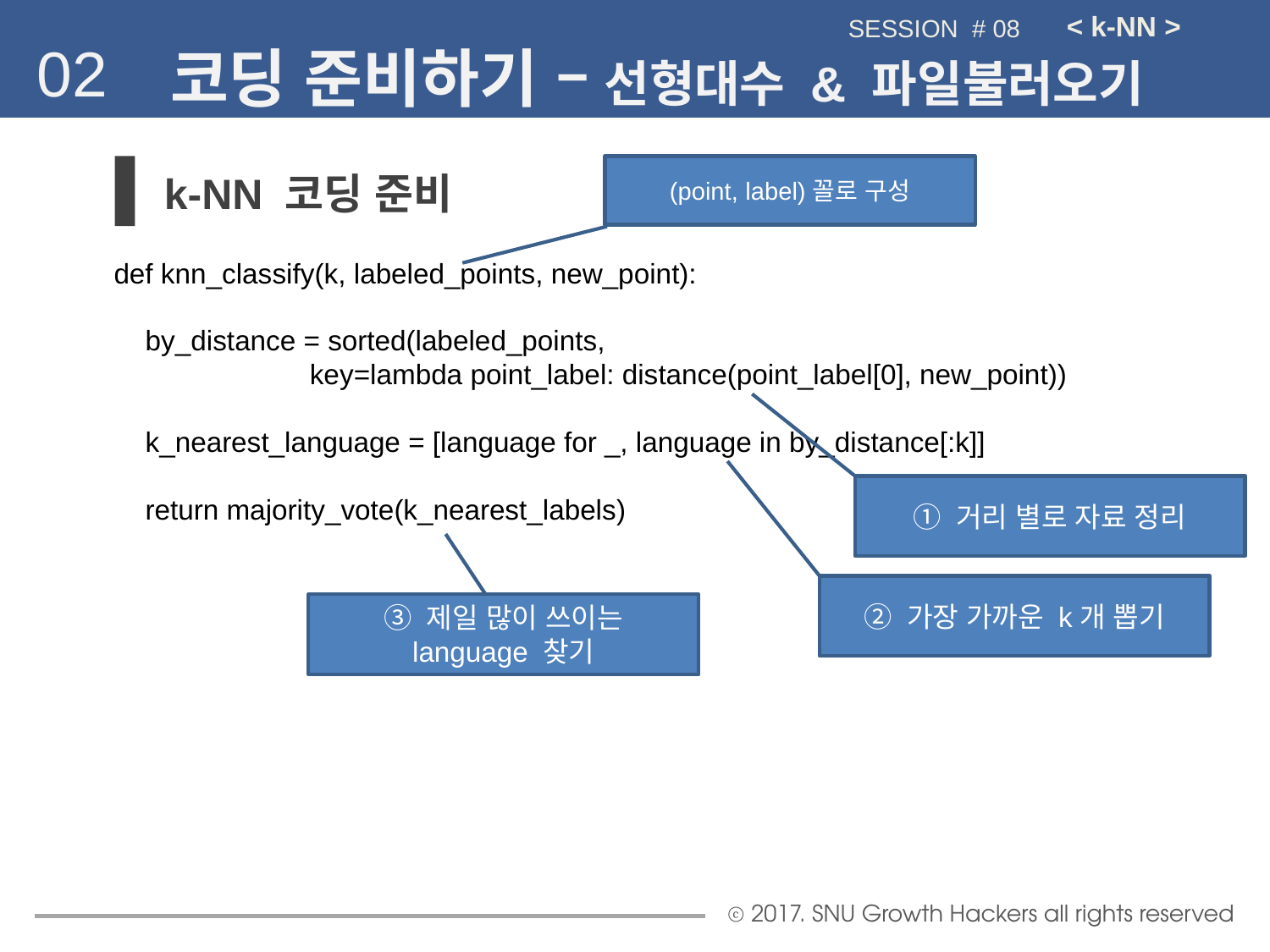

< k-NN >
SESSION  # 08
02
코딩 준비하기 – 선형대수 & 파일불러오기

(point, label)꼴로 구성
k-NN 코딩 준비
def knn_classify(k, labeled_points, new_point):

    by_distance = sorted(labeled_points,
                         key=lambda point_label: distance(point_label[0], new_point))

    k_nearest_language = [language for _, language in by_distance[:k]]

    return majority_vote(k_nearest_labels)
① 거리 별로 자료 정리
② 가장 가까운 k개 뽑기
③ 제일 많이 쓰이는 language 찾기
ⓒ 2017. SNU Growth Hackers all rights reserved